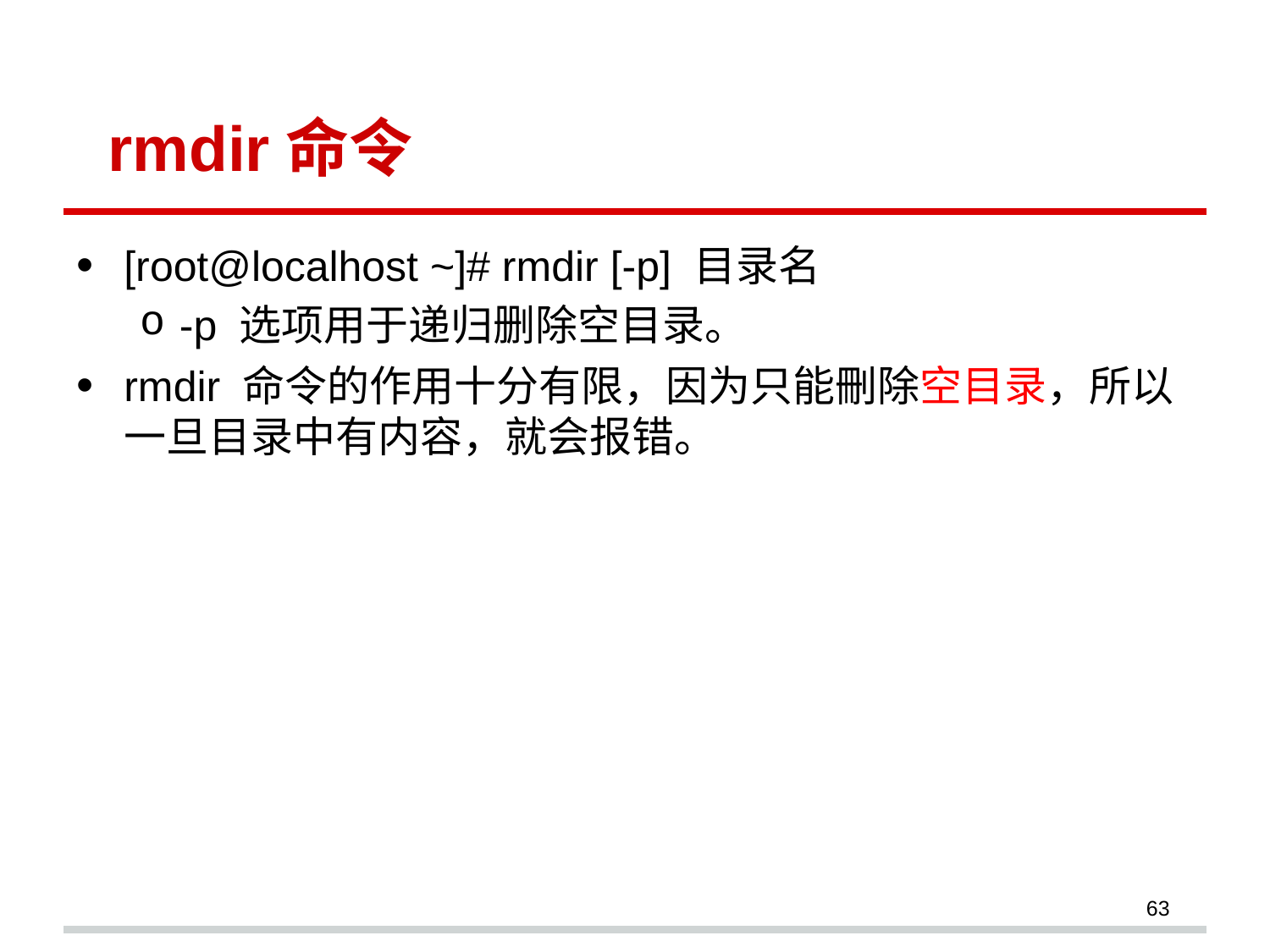

# rmdir命令
[root@localhost ~]# rmdir [-p] 目录名
-p 选项用于递归删除空目录。
rmdir 命令的作用十分有限，因为只能刪除空目录，所以一旦目录中有内容，就会报错。
63